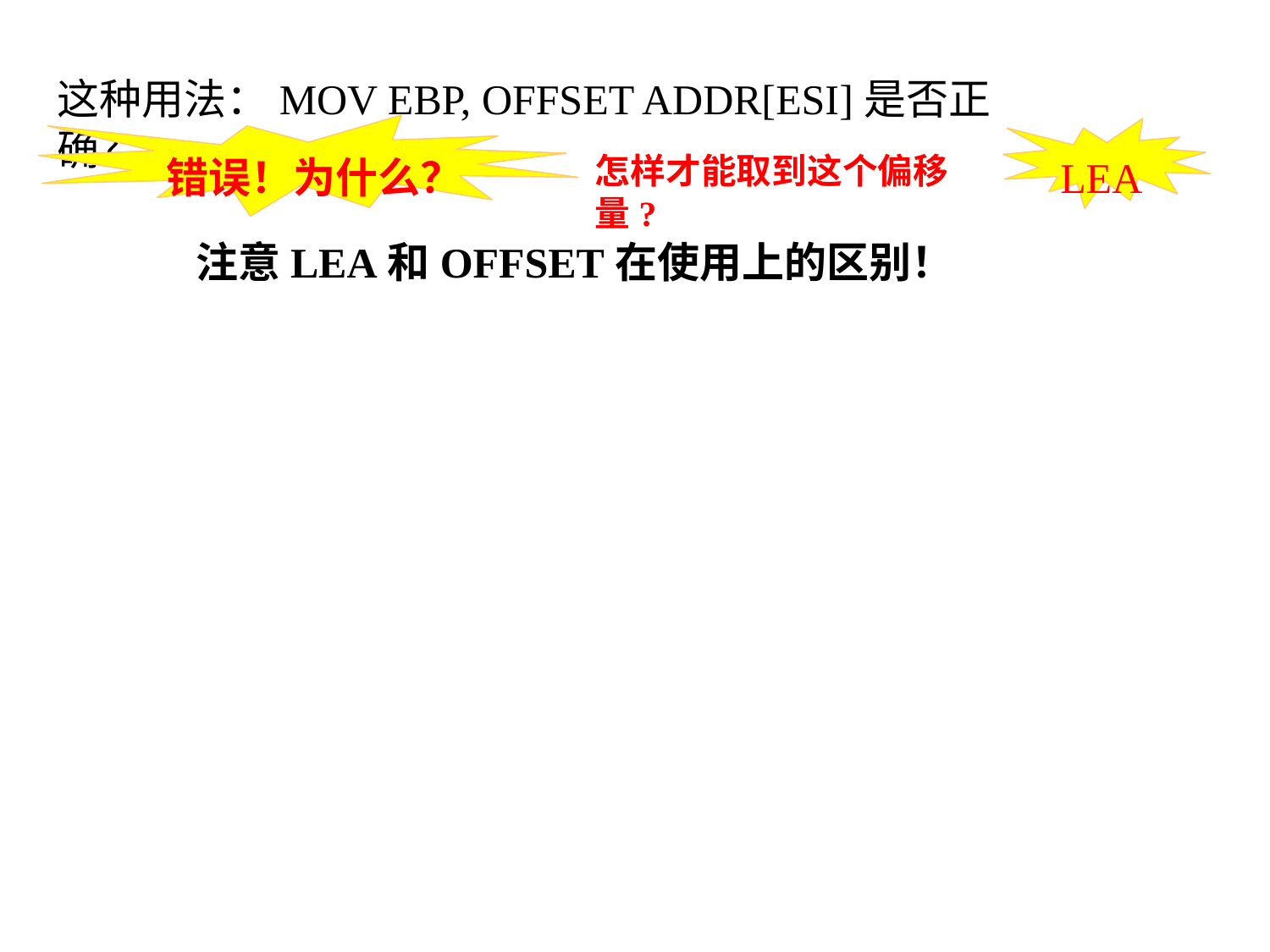

这种用法：MOV EBP, OFFSET ADDR[ESI]是否正确？
错误！为什么？
LEA
怎样才能取到这个偏移量?
注意LEA和OFFSET在使用上的区别！